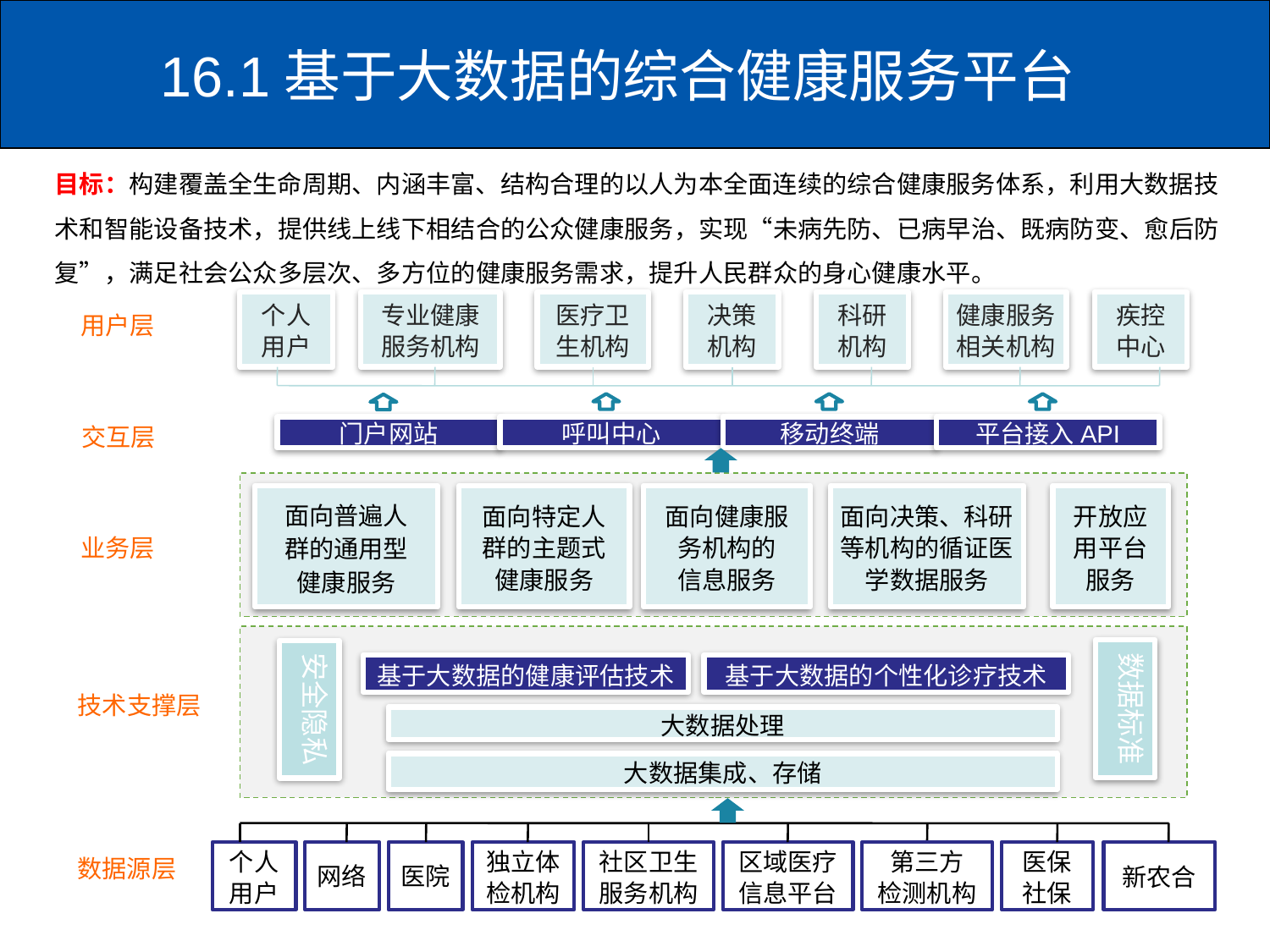

16.1基于大数据的综合健康服务平台
目标：构建覆盖全生命周期、内涵丰富、结构合理的以人为本全面连续的综合健康服务体系，利用大数据技术和智能设备技术，提供线上线下相结合的公众健康服务，实现“未病先防、已病早治、既病防变、愈后防复”，满足社会公众多层次、多方位的健康服务需求，提升人民群众的身心健康水平。
个人
用户
专业健康
服务机构
医疗卫
生机构
决策
机构
科研
机构
健康服务
相关机构
疾控
中心
用户层

交互层
门户网站
呼叫中心
移动终端
平台接入API

面向普遍人
群的通用型
健康服务
面向特定人
群的主题式
健康服务
面向健康服
务机构的
信息服务
面向决策、科研
等机构的循证医
学数据服务
开放应
用平台
服务
业务层

基于大数据的健康评估技术
基于大数据的个性化诊疗技术
技术支撑层
大数据存储
大数据处理
大数据集成、存储

个人
用户
网络
医院
独立体
检机构
社区卫生
服务机构
区域医疗
信息平台
第三方
检测机构
医保
社保
新农合
数据源层
数据标准
安全隐私